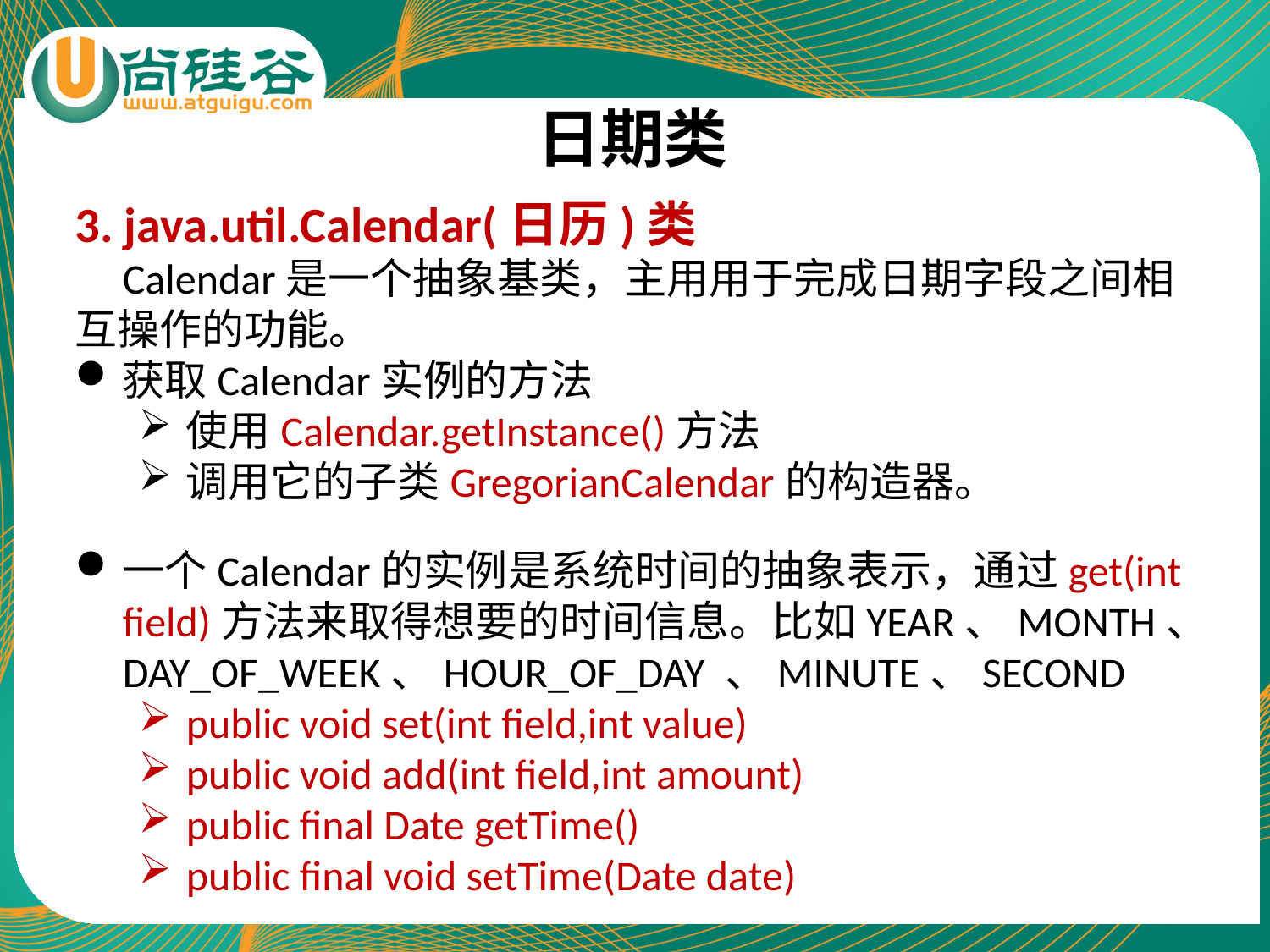

日期类
3. java.util.Calendar(日历)类
     Calendar是一个抽象基类，主用用于完成日期字段之间相互操作的功能。
获取Calendar实例的方法
使用Calendar.getInstance()方法
调用它的子类GregorianCalendar的构造器。

一个Calendar的实例是系统时间的抽象表示，通过get(int field)方法来取得想要的时间信息。比如YEAR、MONTH、DAY_OF_WEEK、HOUR_OF_DAY 、MINUTE、SECOND
public void set(int field,int value)
public void add(int field,int amount)
public final Date getTime()
public final void setTime(Date date)